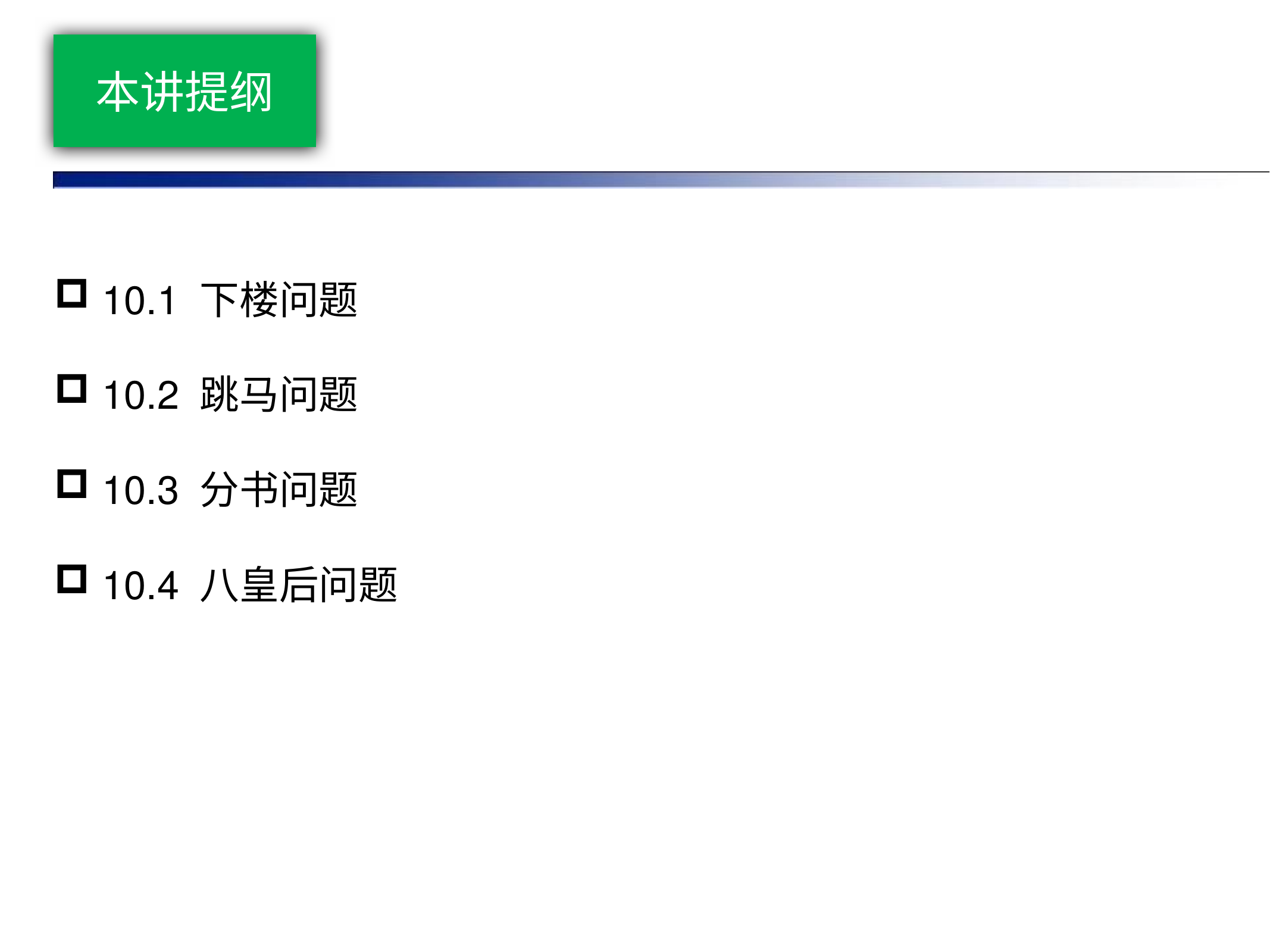

# 本讲提纲
 10.1 下楼问题
 10.2 跳马问题
 10.3 分书问题
 10.4 八皇后问题